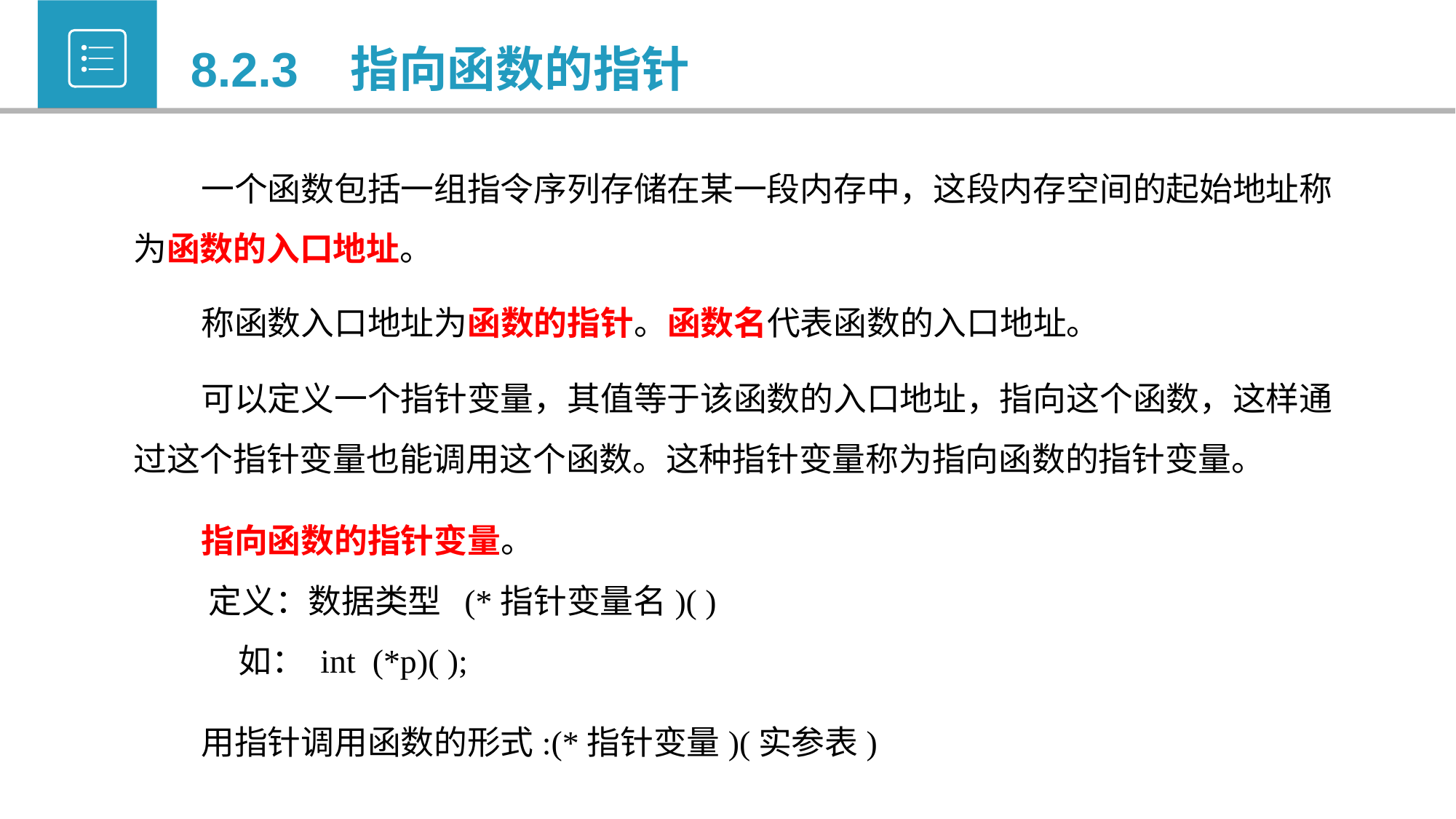

8.2.3   指向函数的指针
        一个函数包括一组指令序列存储在某一段内存中，这段内存空间的起始地址称为函数的入口地址。
        称函数入口地址为函数的指针。函数名代表函数的入口地址。
        可以定义一个指针变量，其值等于该函数的入口地址，指向这个函数，这样通过这个指针变量也能调用这个函数。这种指针变量称为指向函数的指针变量。
        指向函数的指针变量。
         定义：数据类型  (*指针变量名)( )
             如： int  (*p)( );
        用指针调用函数的形式:(*指针变量)(实参表)